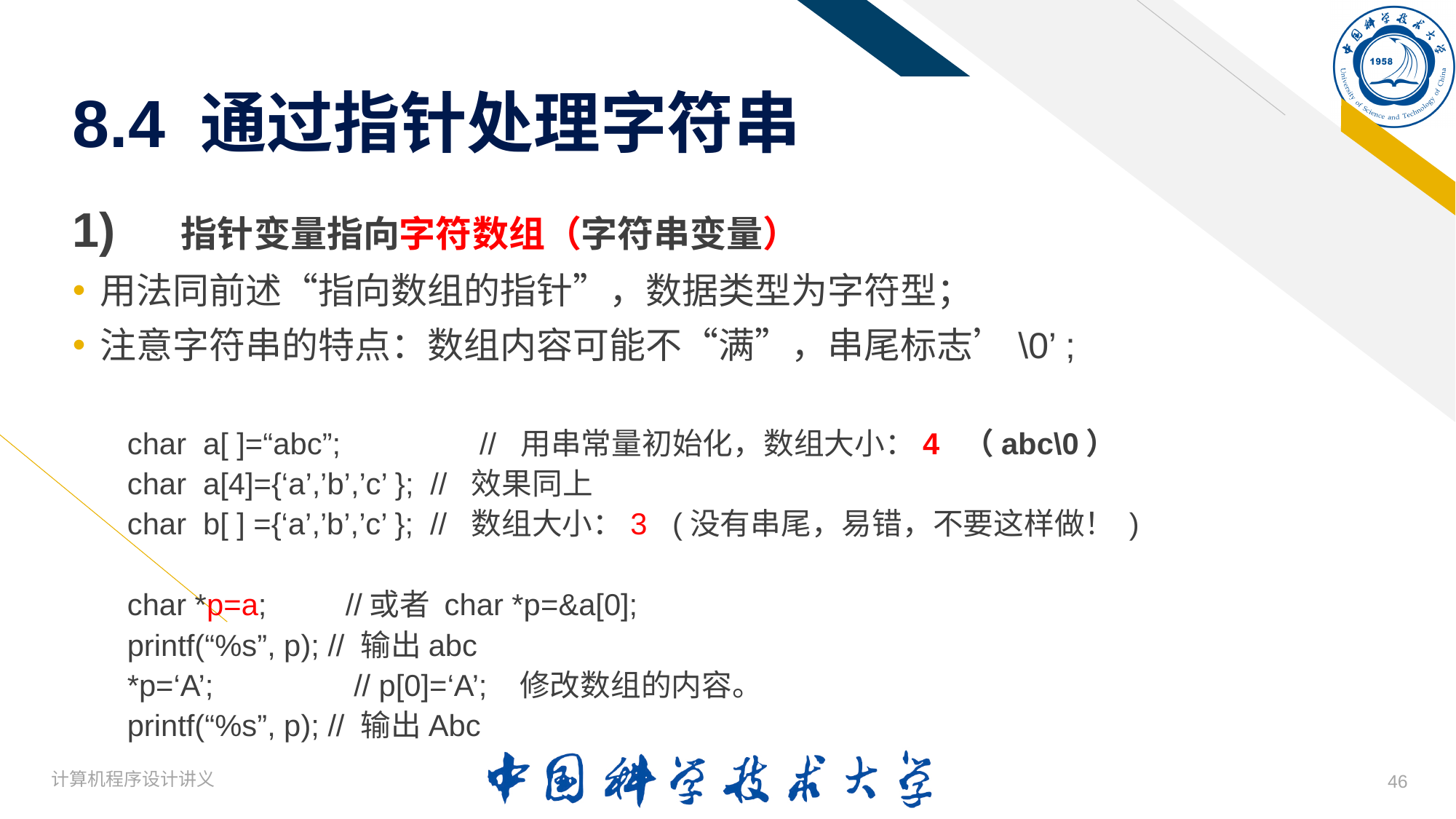

# 8.4 通过指针处理字符串
1)    指针变量指向字符数组（字符串变量）
用法同前述“指向数组的指针”，数据类型为字符型；
注意字符串的特点：数组内容可能不“满”，串尾标志’\0’ ;

char  a[ ]=“abc”; 	   //  用串常量初始化，数组大小：4  （abc\0）
char  a[4]={‘a’,’b’,’c’ };  //  效果同上
char  b[ ] ={‘a’,’b’,’c’ };  //  数组大小：3   (没有串尾，易错，不要这样做！ )

char *p=a; 	//或者 char *p=&a[0];
printf(“%s”, p); // 输出abc
*p=‘A’;   	 // p[0]=‘A’;   修改数组的内容。
printf(“%s”, p); // 输出Abc

计算机程序设计讲义
46